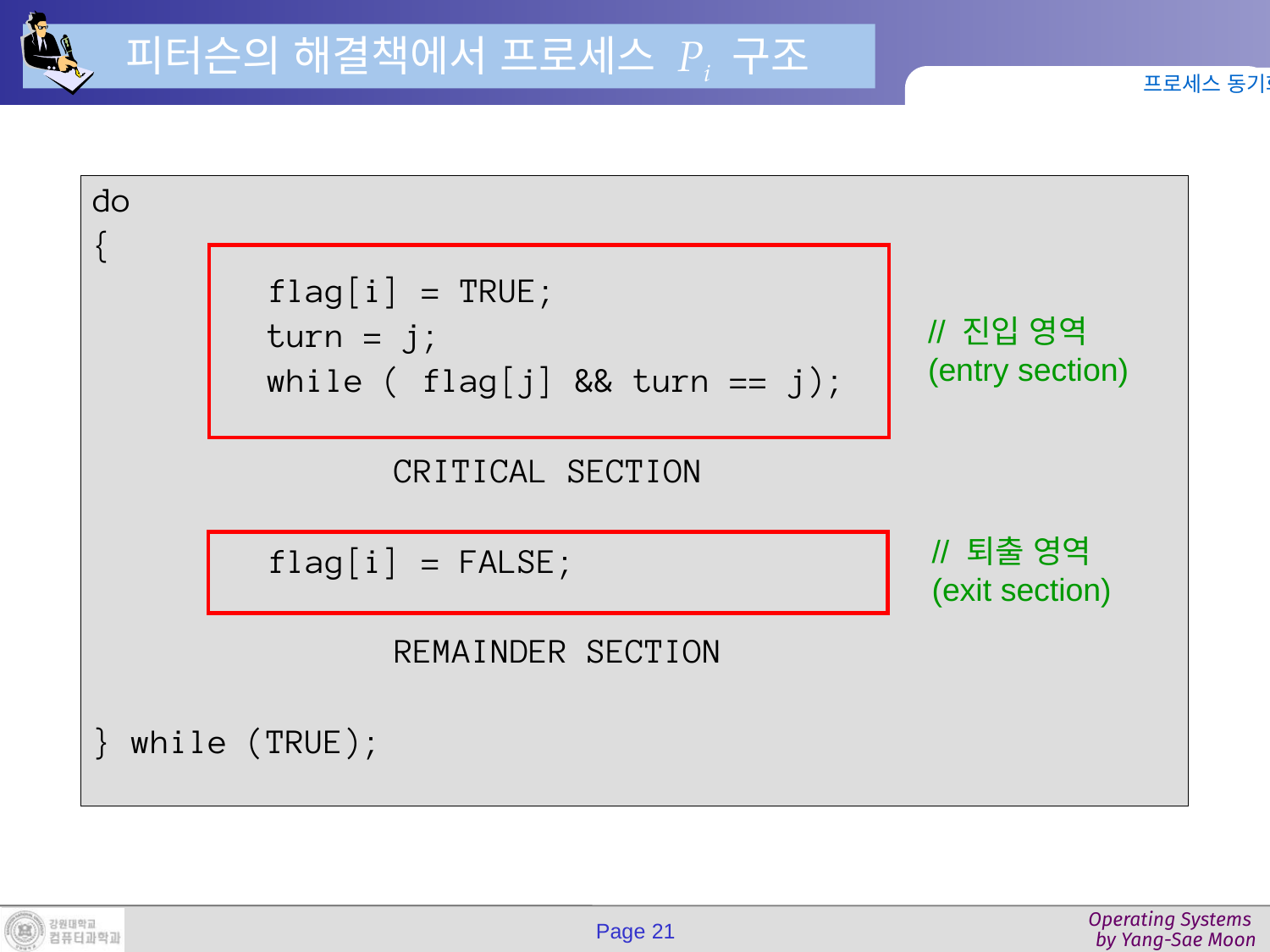

피터슨의 해결책에서 프로세스 Pi 구조
프로세스 동기화
do
{
		flag[i] = TRUE;
		turn = j;
		while ( flag[j] && turn == j);

			CRITICAL SECTION

		flag[i] = FALSE;

			REMAINDER SECTION

} while (TRUE);

// 진입 영역
(entry section)
// 퇴출 영역
(exit section)

Page 21